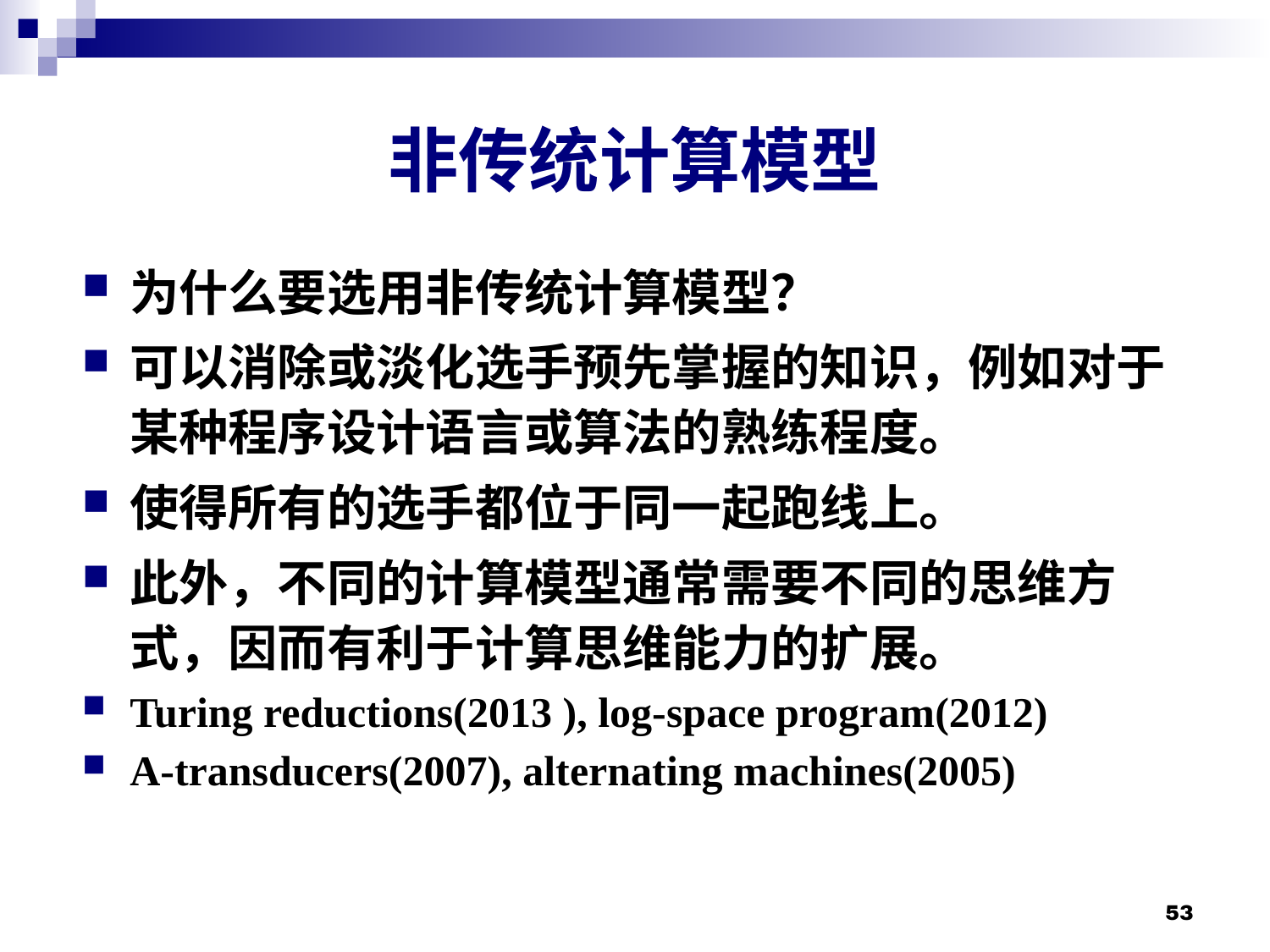

# 非传统计算模型

为什么要选用非传统计算模型？
可以消除或淡化选手预先掌握的知识，例如对于某种程序设计语言或算法的熟练程度。
使得所有的选手都位于同一起跑线上。
此外，不同的计算模型通常需要不同的思维方式，因而有利于计算思维能力的扩展。
Turing reductions(2013 ), log-space program(2012)
A-transducers(2007), alternating machines(2005)
53